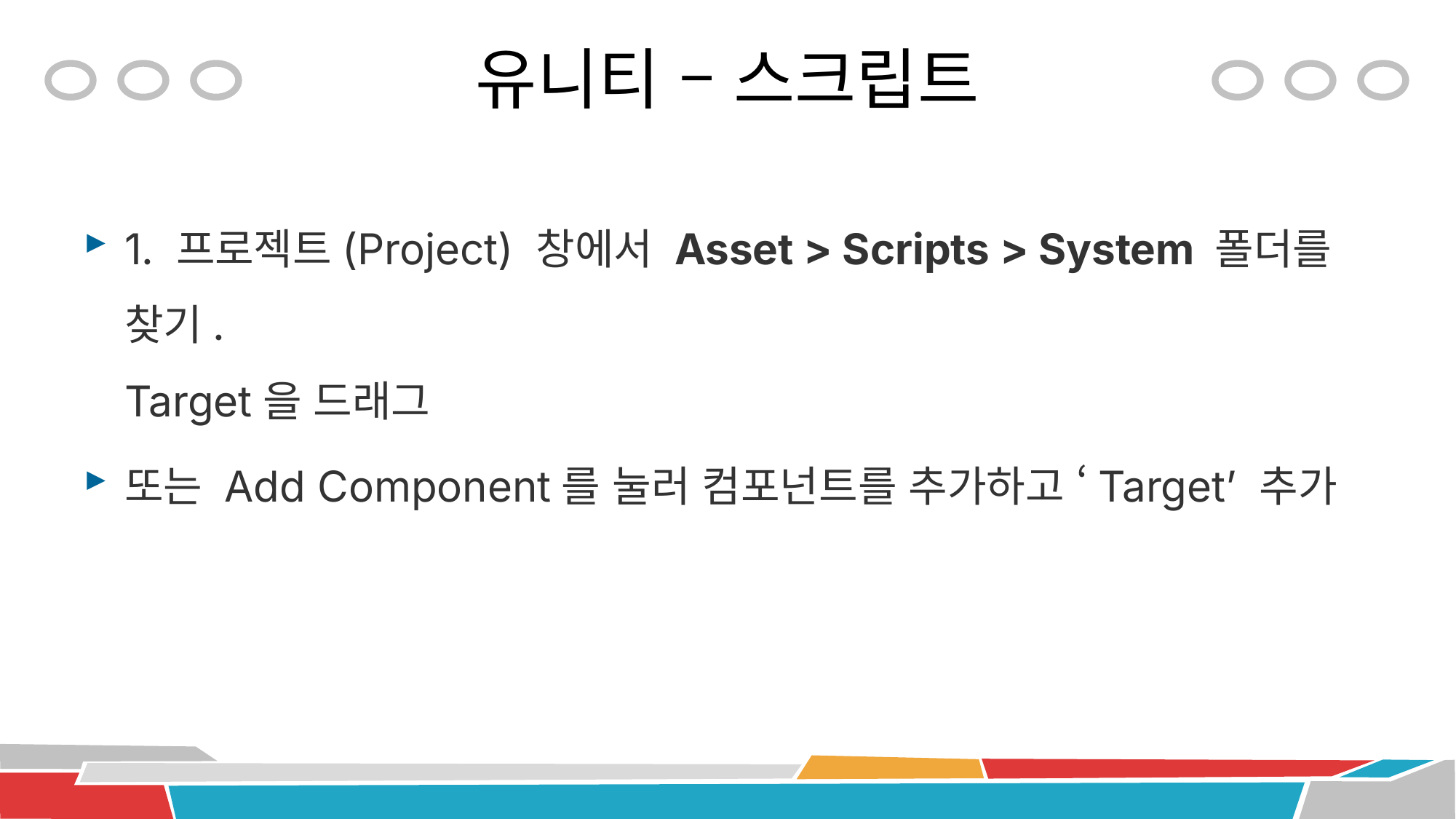

# 유니티 – 스크립트
1. 프로젝트(Project) 창에서 Asset > Scripts > System 폴더를 찾기.
Target을 드래그
또는 Add Component를 눌러 컴포넌트를 추가하고 ‘Target’ 추가